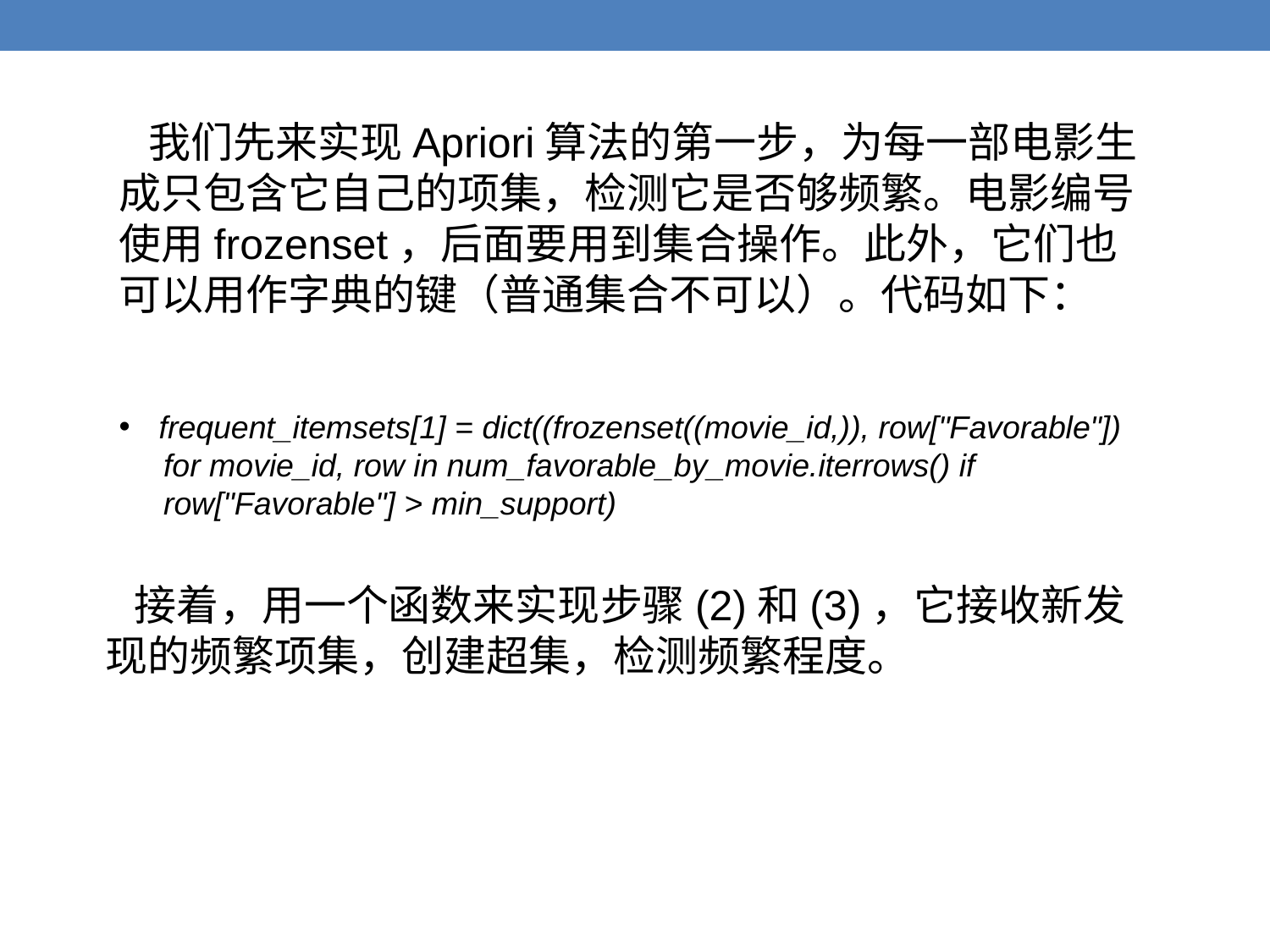

我们先来实现Apriori算法的第一步，为每一部电影生成只包含它自己的项集，检测它是否够频繁。电影编号使用frozenset，后面要用到集合操作。此外，它们也可以用作字典的键（普通集合不可以）。代码如下：
frequent_itemsets[1] = dict((frozenset((movie_id,)), row["Favorable"])
     for movie_id, row in num_favorable_by_movie.iterrows() if
     row["Favorable"] > min_support)
  接着，用一个函数来实现步骤(2)和(3)，它接收新发现的频繁项集，创建超集，检测频繁程度。